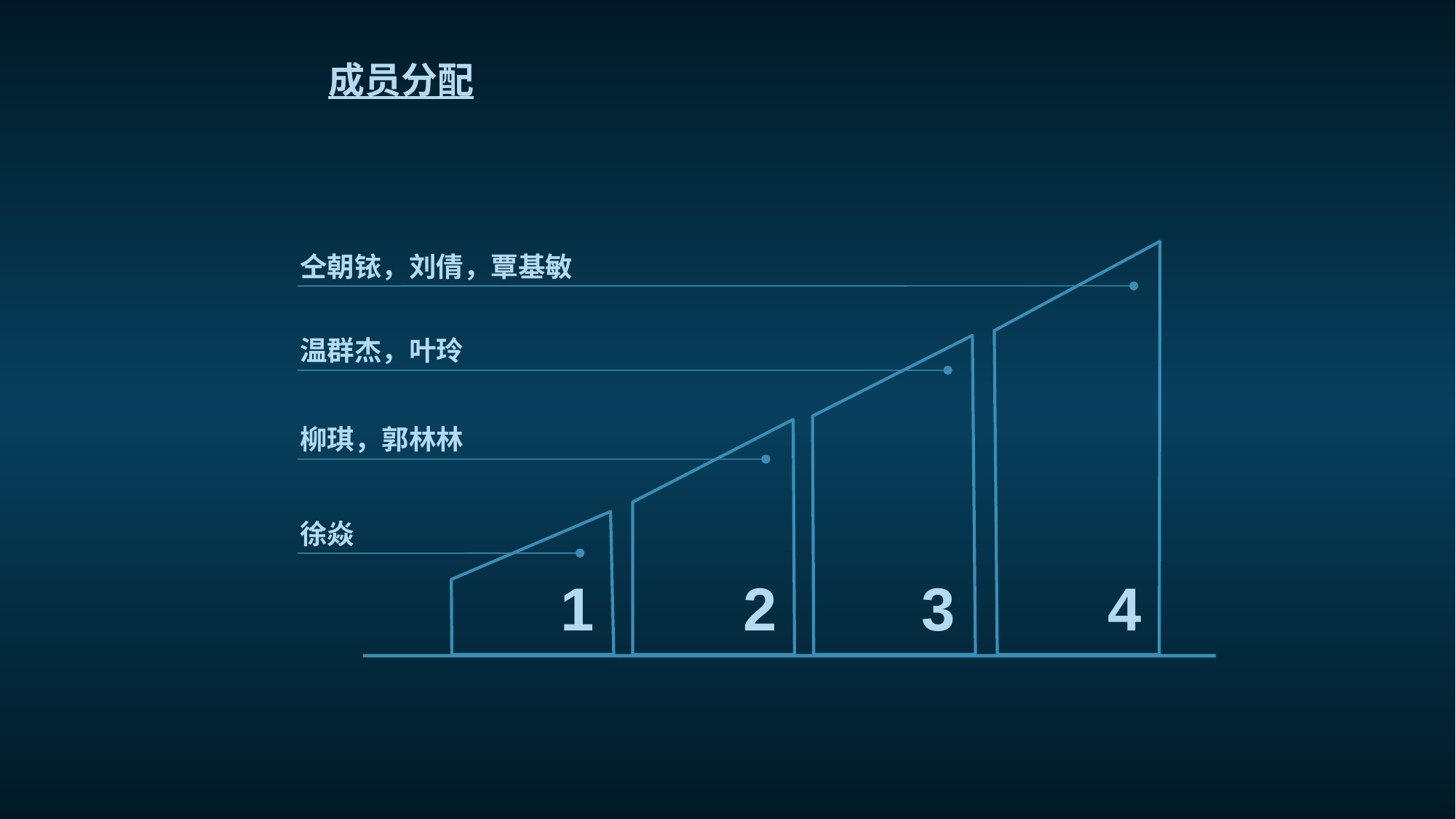

成员分配
仝朝铱，刘倩，覃基敏

4

温群杰，叶玲

3

柳琪，郭林林

2

徐焱

1